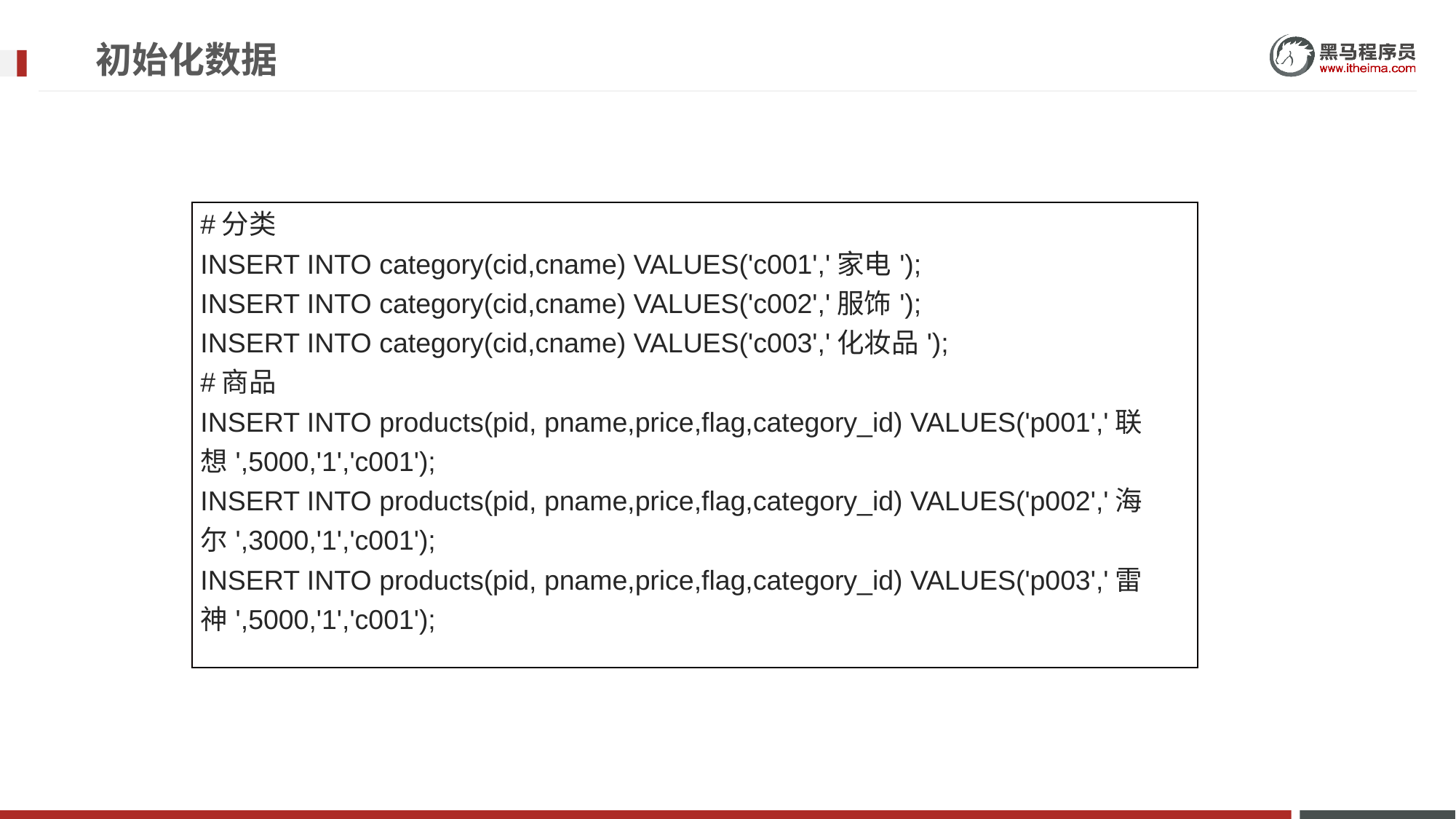

# 初始化数据
| #分类 INSERT INTO category(cid,cname) VALUES('c001','家电'); INSERT INTO category(cid,cname) VALUES('c002','服饰'); INSERT INTO category(cid,cname) VALUES('c003','化妆品'); #商品 INSERT INTO products(pid, pname,price,flag,category\_id) VALUES('p001','联想',5000,'1','c001'); INSERT INTO products(pid, pname,price,flag,category\_id) VALUES('p002','海尔',3000,'1','c001'); INSERT INTO products(pid, pname,price,flag,category\_id) VALUES('p003','雷神',5000,'1','c001'); |
| --- |